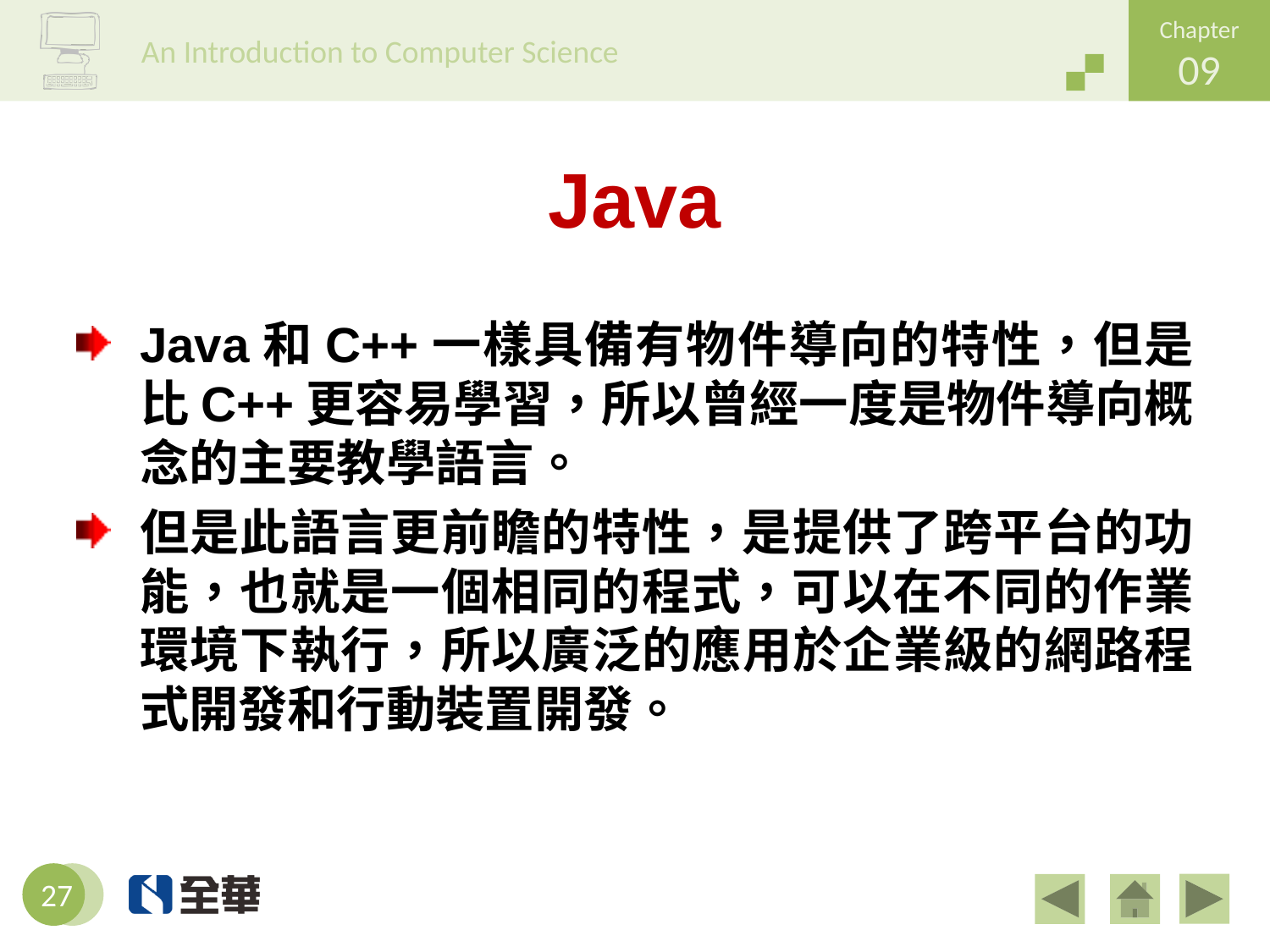

# Java
Java和C++一樣具備有物件導向的特性，但是比C++更容易學習，所以曾經一度是物件導向概念的主要教學語言。
但是此語言更前瞻的特性，是提供了跨平台的功能，也就是一個相同的程式，可以在不同的作業環境下執行，所以廣泛的應用於企業級的網路程式開發和行動裝置開發。